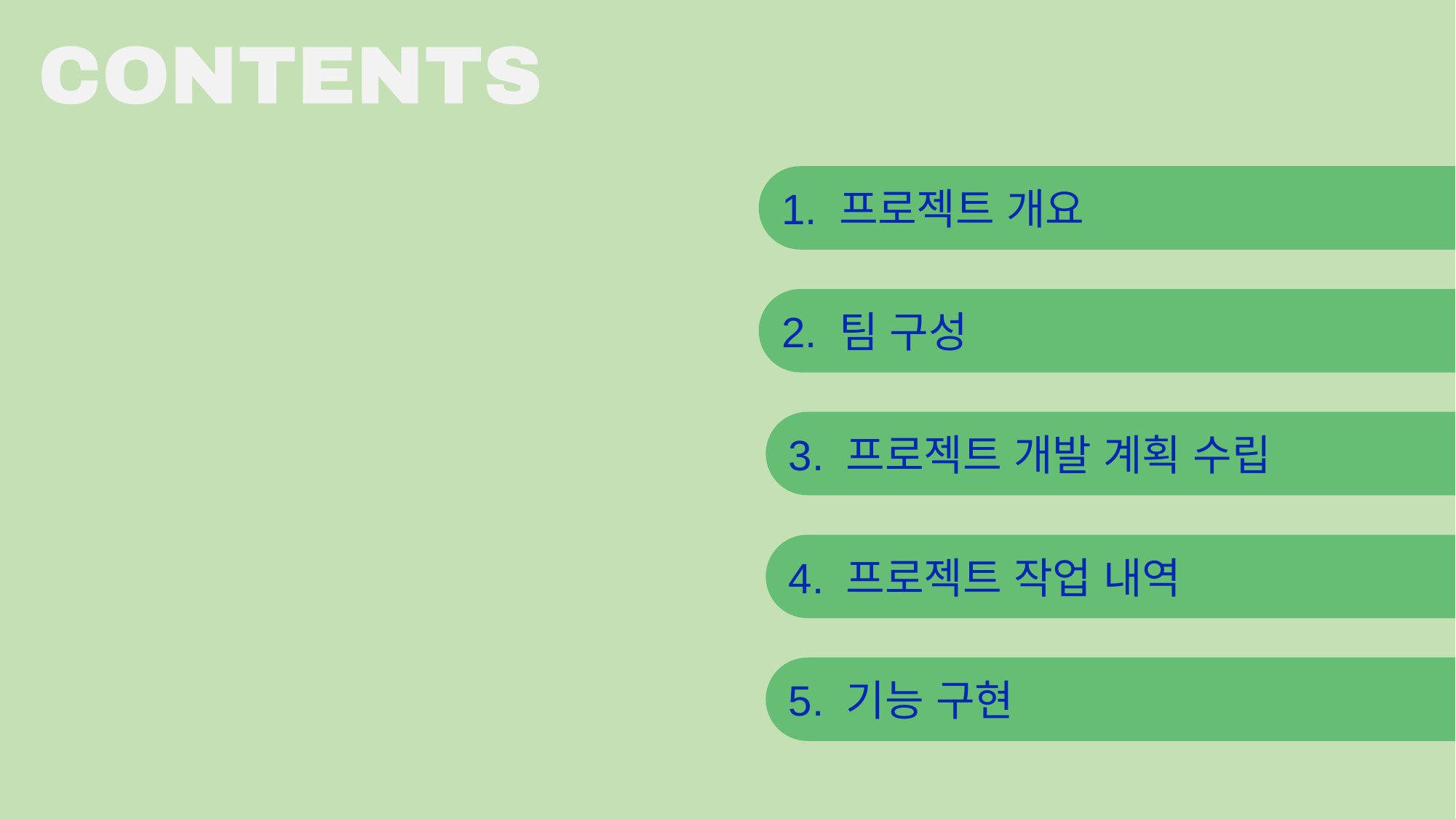

CONTENTS
1. 프로젝트 개요
2. 팀 구성
3. 프로젝트 개발 계획 수립
4. 프로젝트 작업 내역
5. 기능 구현